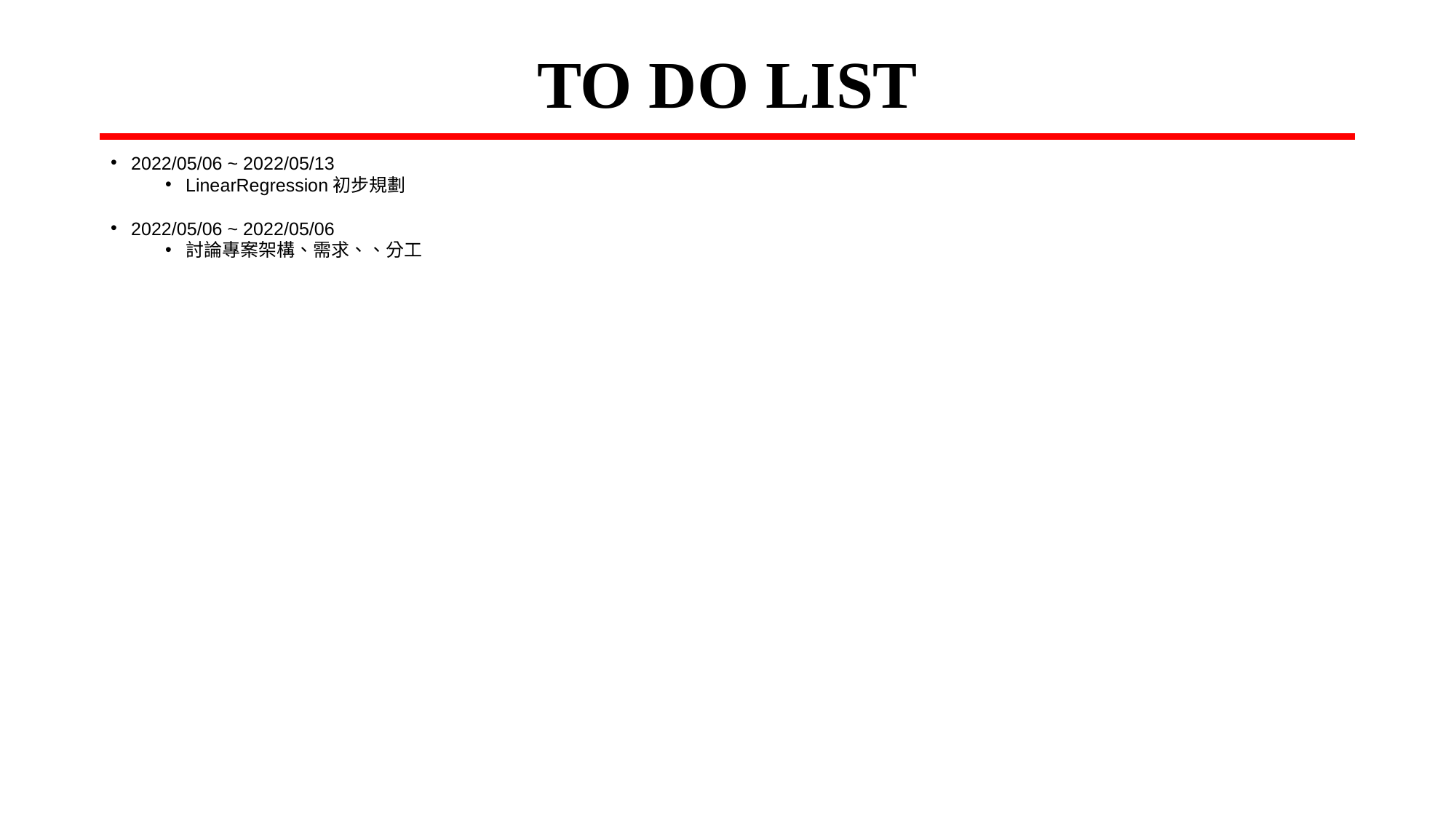

# TO DO LIST
2022/05/06 ~ 2022/05/13
LinearRegression初步規劃

2022/05/06 ~ 2022/05/06
討論專案架構、需求、、分工